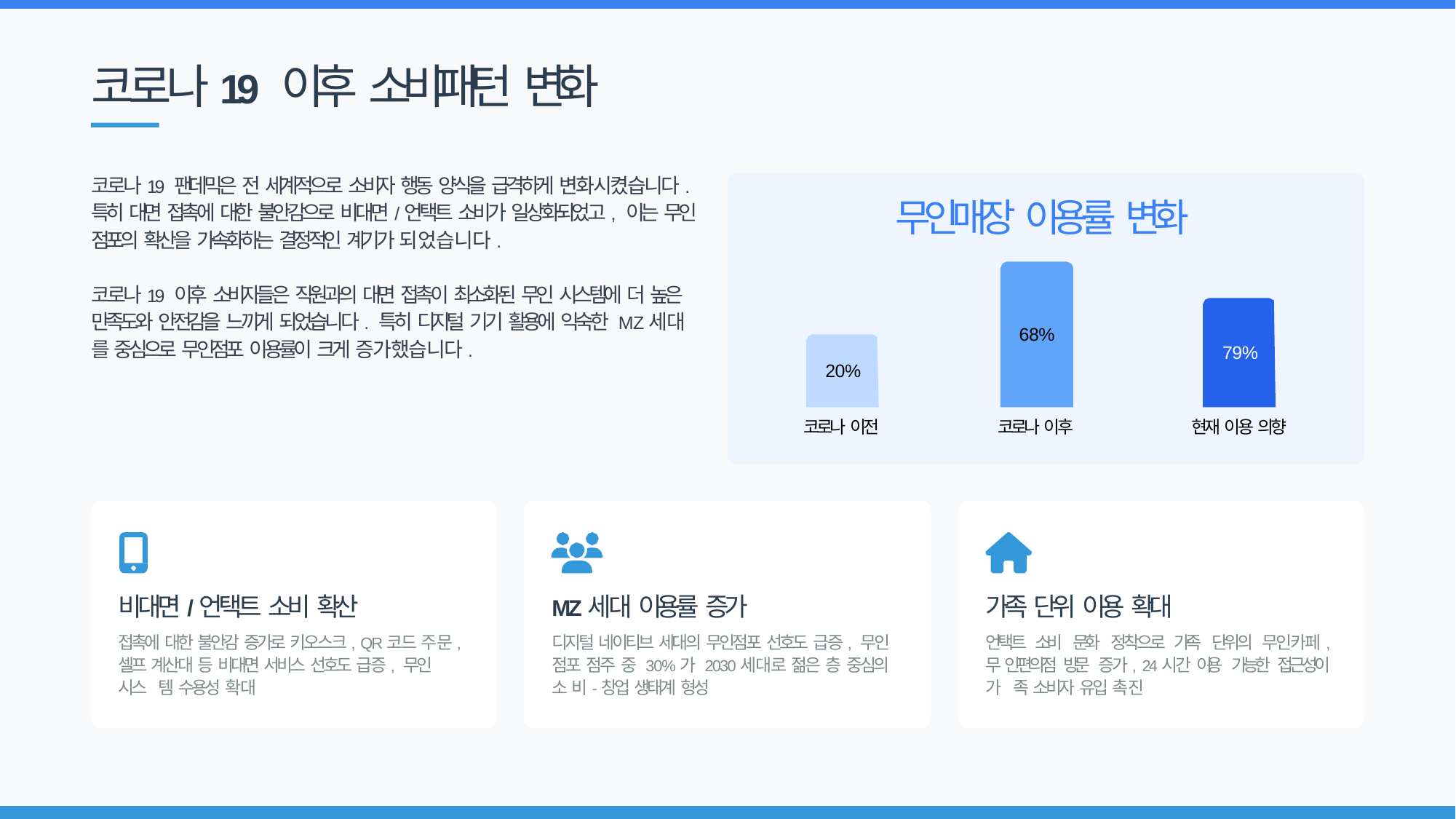

# 코로나19 이후 소비패턴 변화

코로나19 팬데믹은 전 세계적으로 소비자 행동 양식을 급격하게 변화시켰습니다. 특히 대면 접촉에 대한 불안감으로 비대면/언택트 소비가 일상화되었고, 이는 무인 점포의 확산을 가속화하는 결정적인 계기가 되었습니다.
무인매장 이용률 변화

코로나19 이후 소비자들은 직원과의 대면 접촉이 최소화된 무인 시스템에 더 높은 만족도와 안전감을 느끼게 되었습니다. 특히 디지털 기기 활용에 익숙한 MZ세대 를 중심으로 무인점포 이용률이 크게 증가했습니다.

68%

79%
20%
코로나 이전
코로나 이후
현재 이용 의향

비대면/언택트 소비 확산
접촉에 대한 불안감 증가로 키오스크, QR코드 주문, 셀프 계산대 등 비대면 서비스 선호도 급증, 무인 시스 템 수용성 확대
MZ세대 이용률 증가
디지털 네이티브 세대의 무인점포 선호도 급증, 무인 점포 점주 중 30%가 2030세대로 젊은 층 중심의 소 비-창업 생태계 형성
가족 단위 이용 확대
언택트 소비 문화 정착으로 가족 단위의 무인카페, 무 인편의점 방문 증가, 24시간 이용 가능한 접근성이 가 족 소비자 유입 촉진